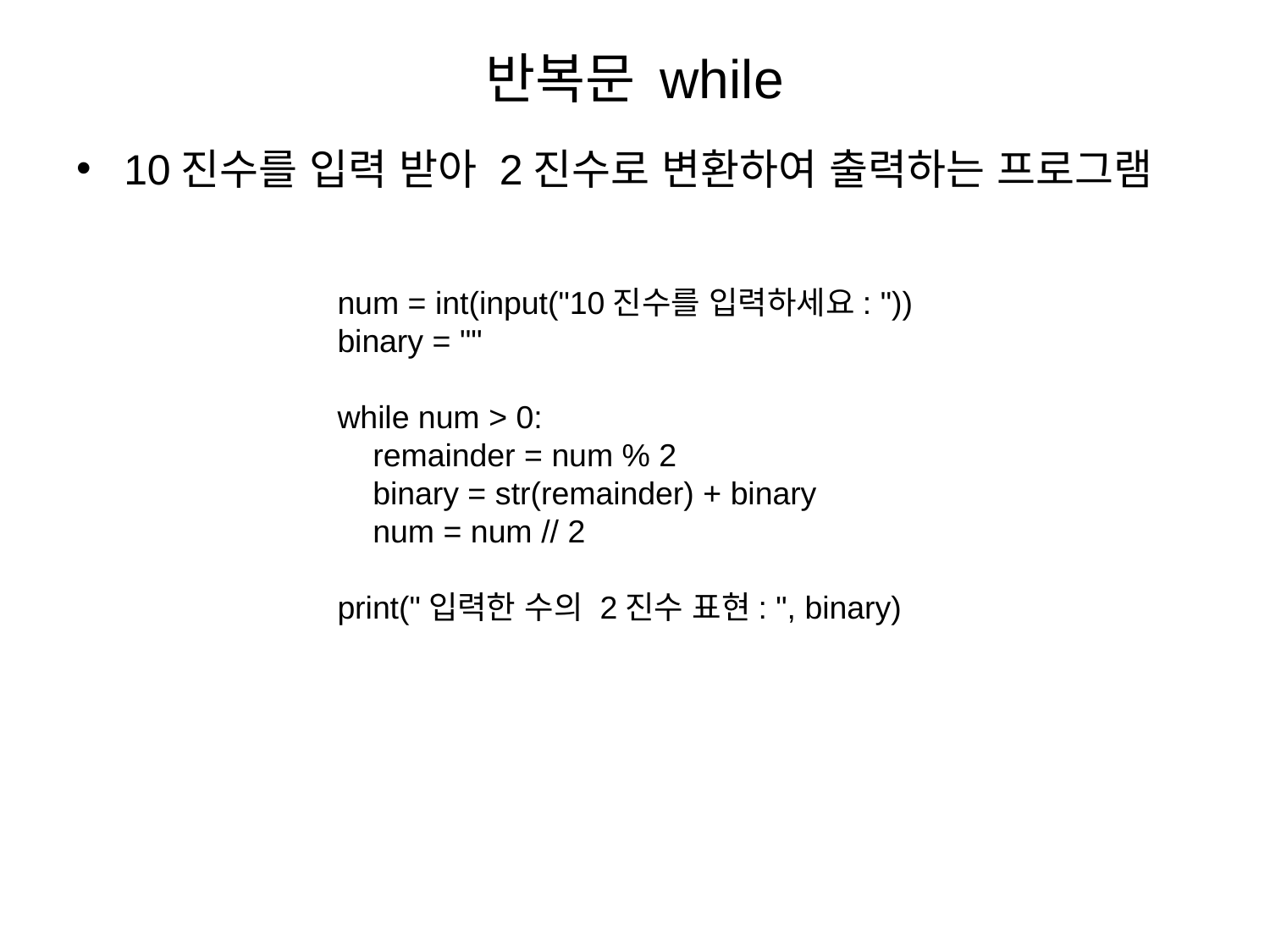

# 반복문 while
10진수를 입력 받아 2진수로 변환하여 출력하는 프로그램
num = int(input("10진수를 입력하세요: "))
binary = ""

while num > 0:
    remainder = num % 2
    binary = str(remainder) + binary
    num = num // 2

print("입력한 수의 2진수 표현: ", binary)